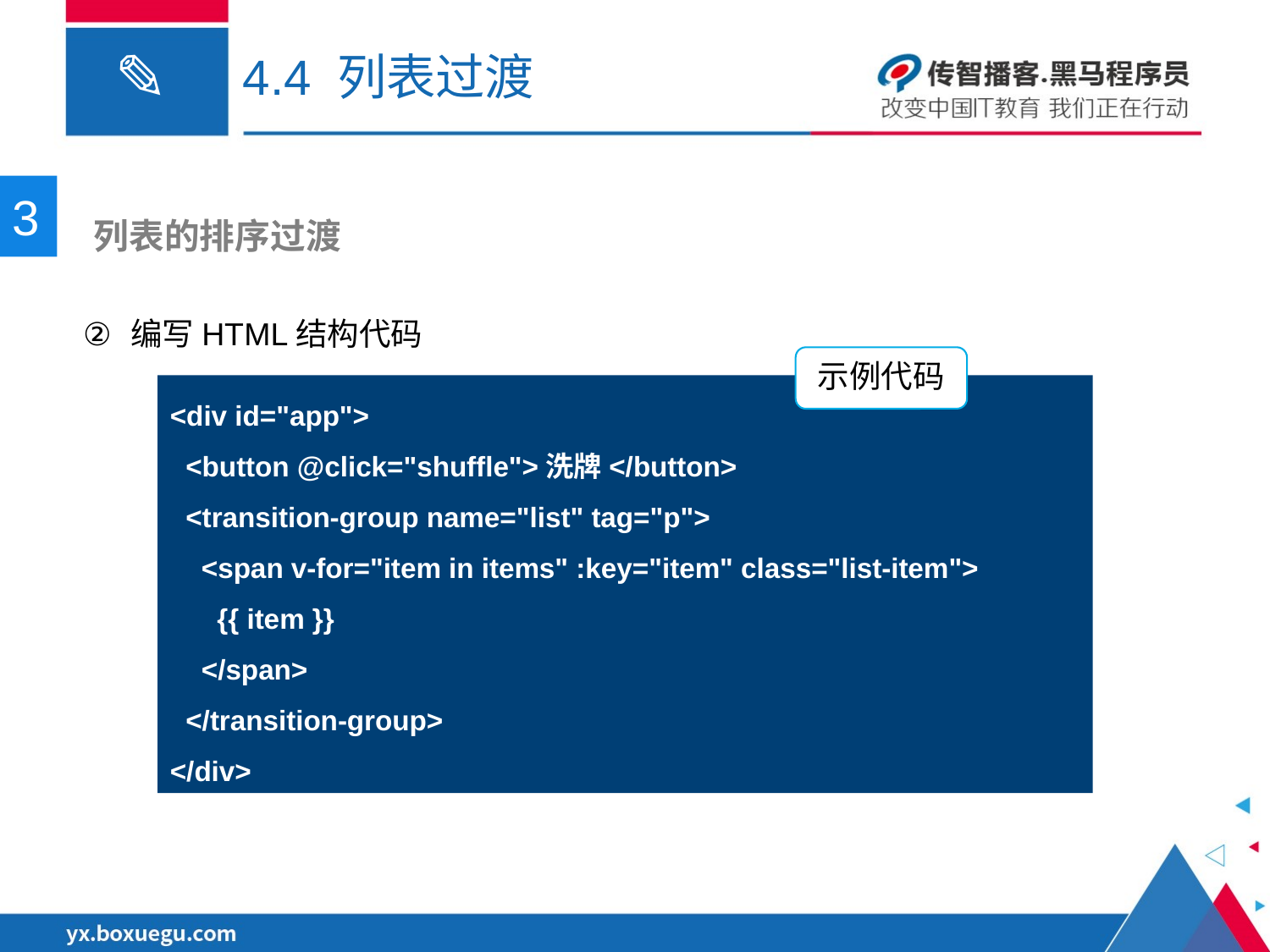

# 4.4 列表过渡

3
  列表的排序过渡
编写HTML结构代码
示例代码
<div id="app">
  <button @click="shuffle">洗牌</button>
  <transition-group name="list" tag="p">
    <span v-for="item in items" :key="item" class="list-item">
      {{ item }}
    </span>
  </transition-group>
</div>